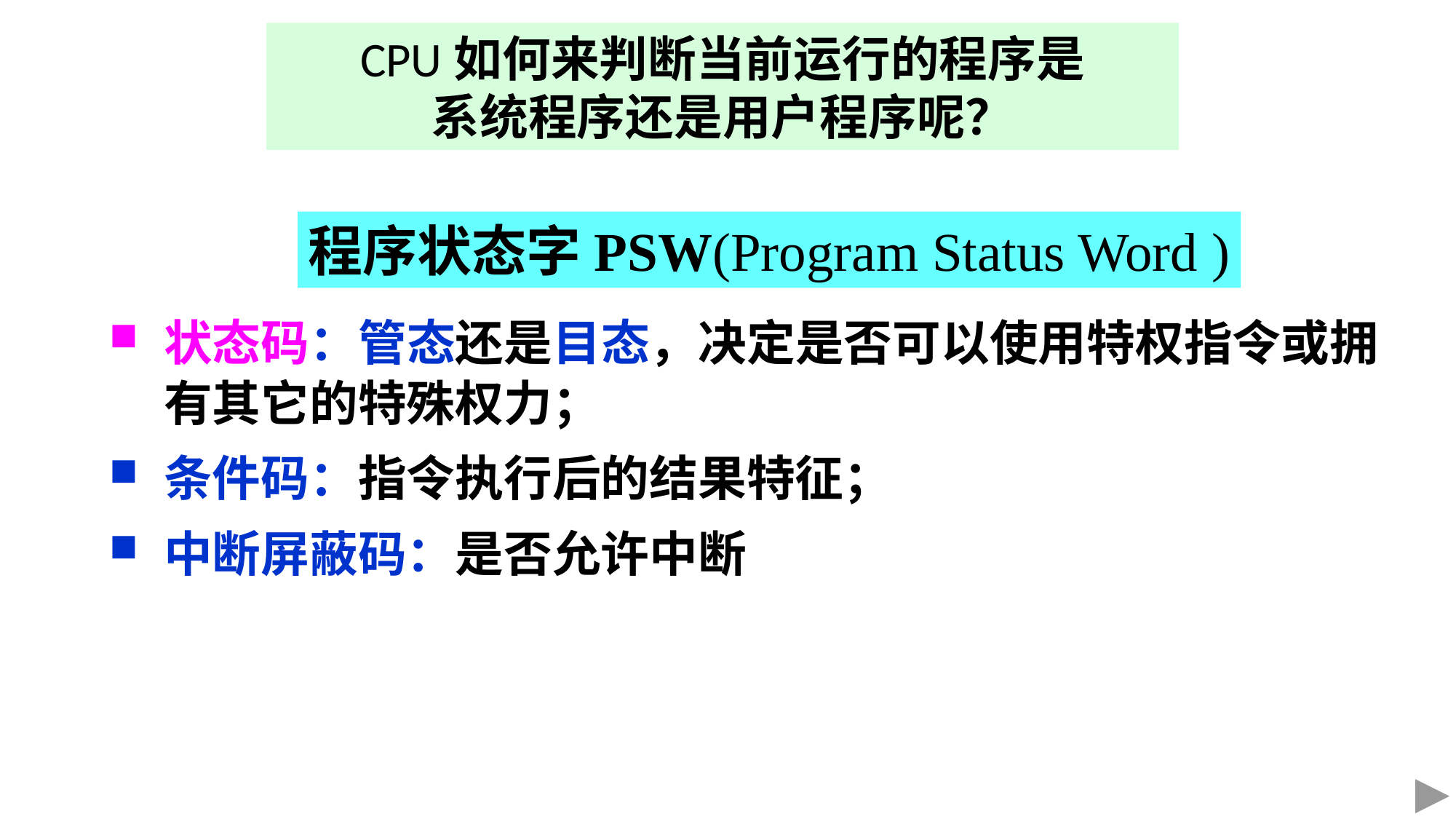

CPU如何来判断当前运行的程序是
系统程序还是用户程序呢？
程序状态字PSW(Program Status Word )
状态码：管态还是目态，决定是否可以使用特权指令或拥有其它的特殊权力；
条件码：指令执行后的结果特征；
中断屏蔽码：是否允许中断